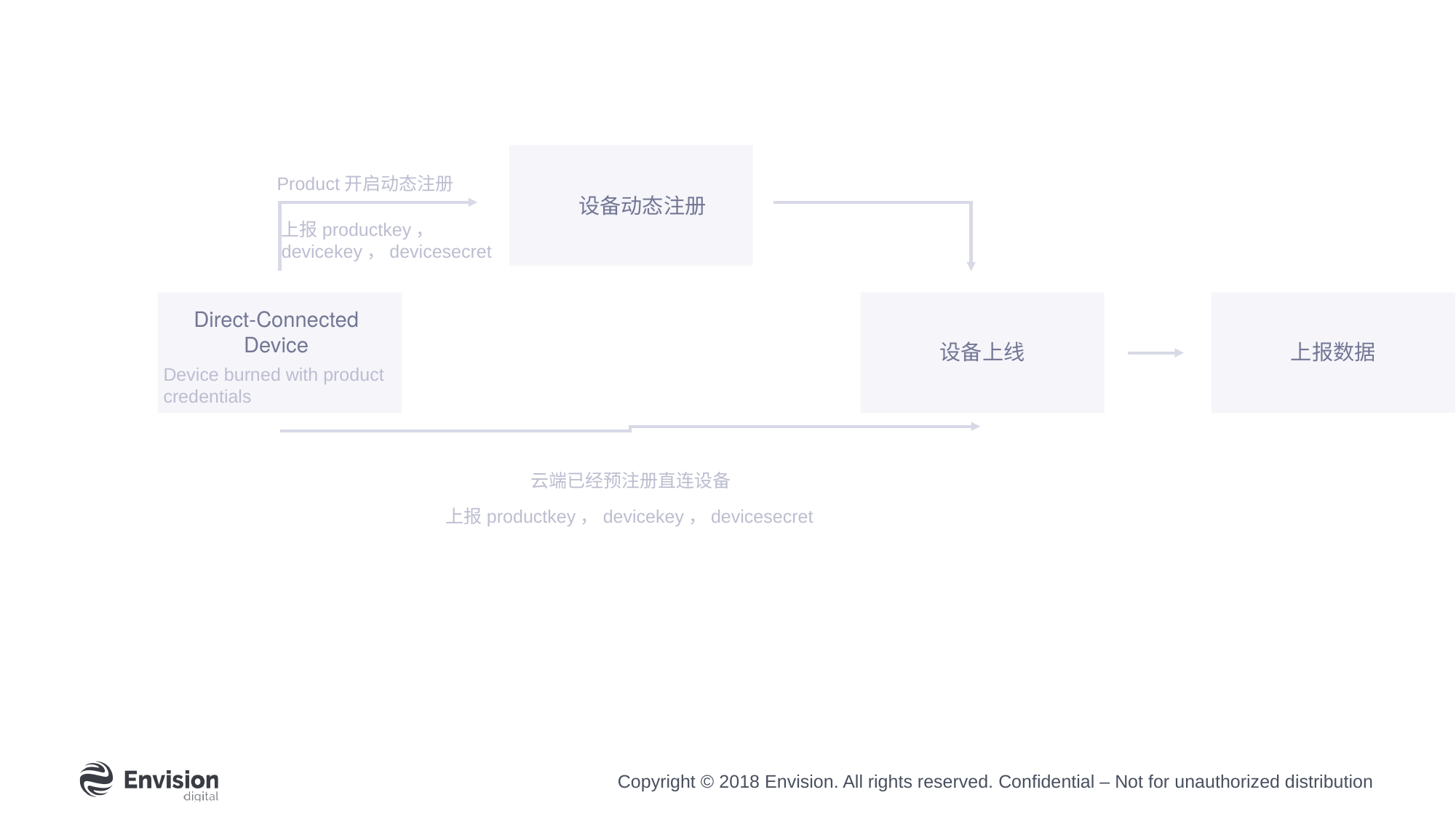

Product开启动态注册
设备动态注册
上报productkey，
devicekey，devicesecret

Direct-Connected Device
设备上线
上报数据
Device burned with product credentials
云端已经预注册直连设备
上报productkey，devicekey，devicesecret